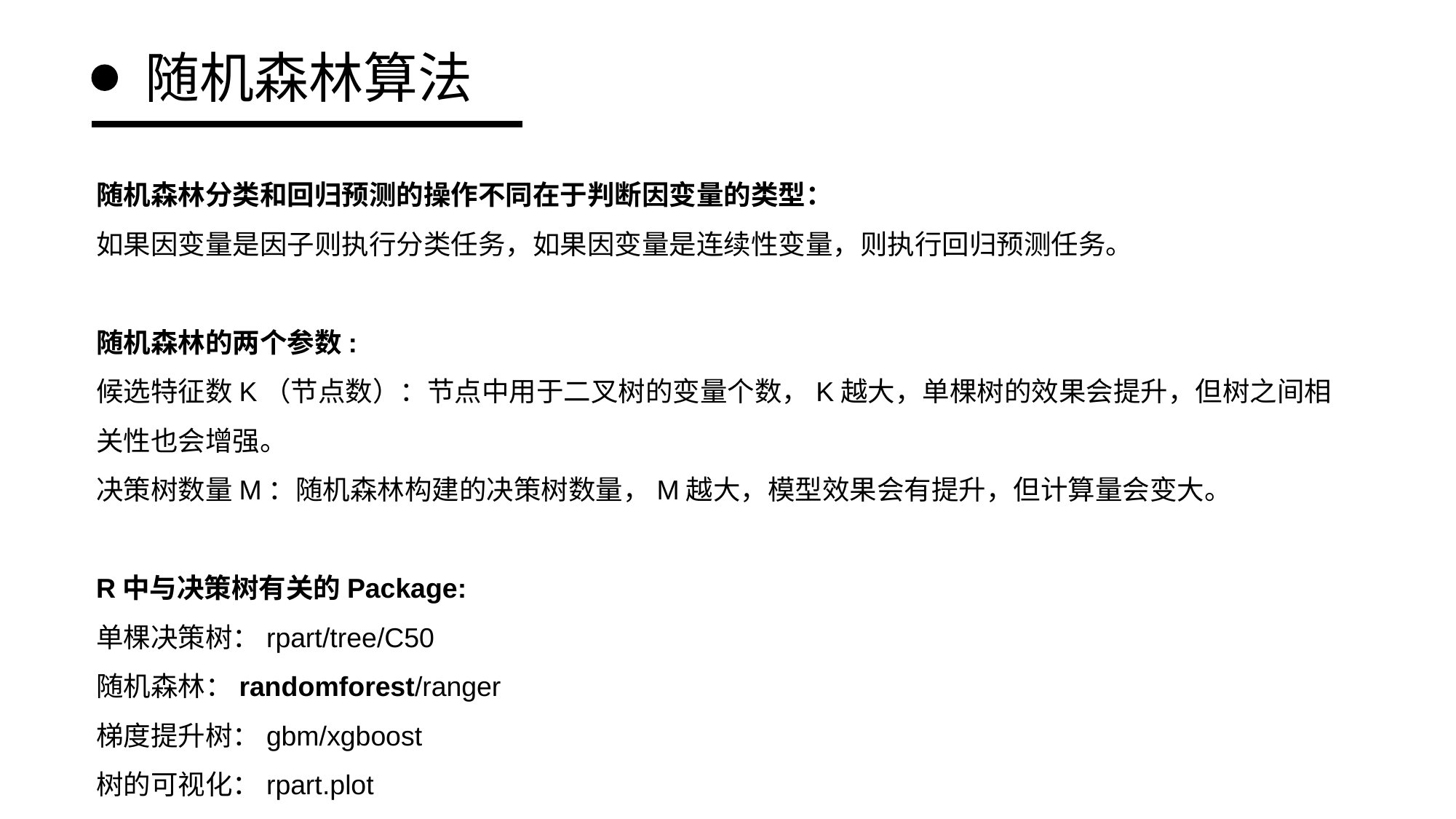

随机森林算法
随机森林分类和回归预测的操作不同在于判断因变量的类型：
如果因变量是因子则执行分类任务，如果因变量是连续性变量，则执行回归预测任务。

随机森林的两个参数:
候选特征数K（节点数）：节点中用于二叉树的变量个数，K越大，单棵树的效果会提升，但树之间相关性也会增强。
决策树数量M：随机森林构建的决策树数量，M越大，模型效果会有提升，但计算量会变大。

R中与决策树有关的Package:
单棵决策树：rpart/tree/C50
随机森林：randomforest/ranger
梯度提升树：gbm/xgboost
树的可视化：rpart.plot